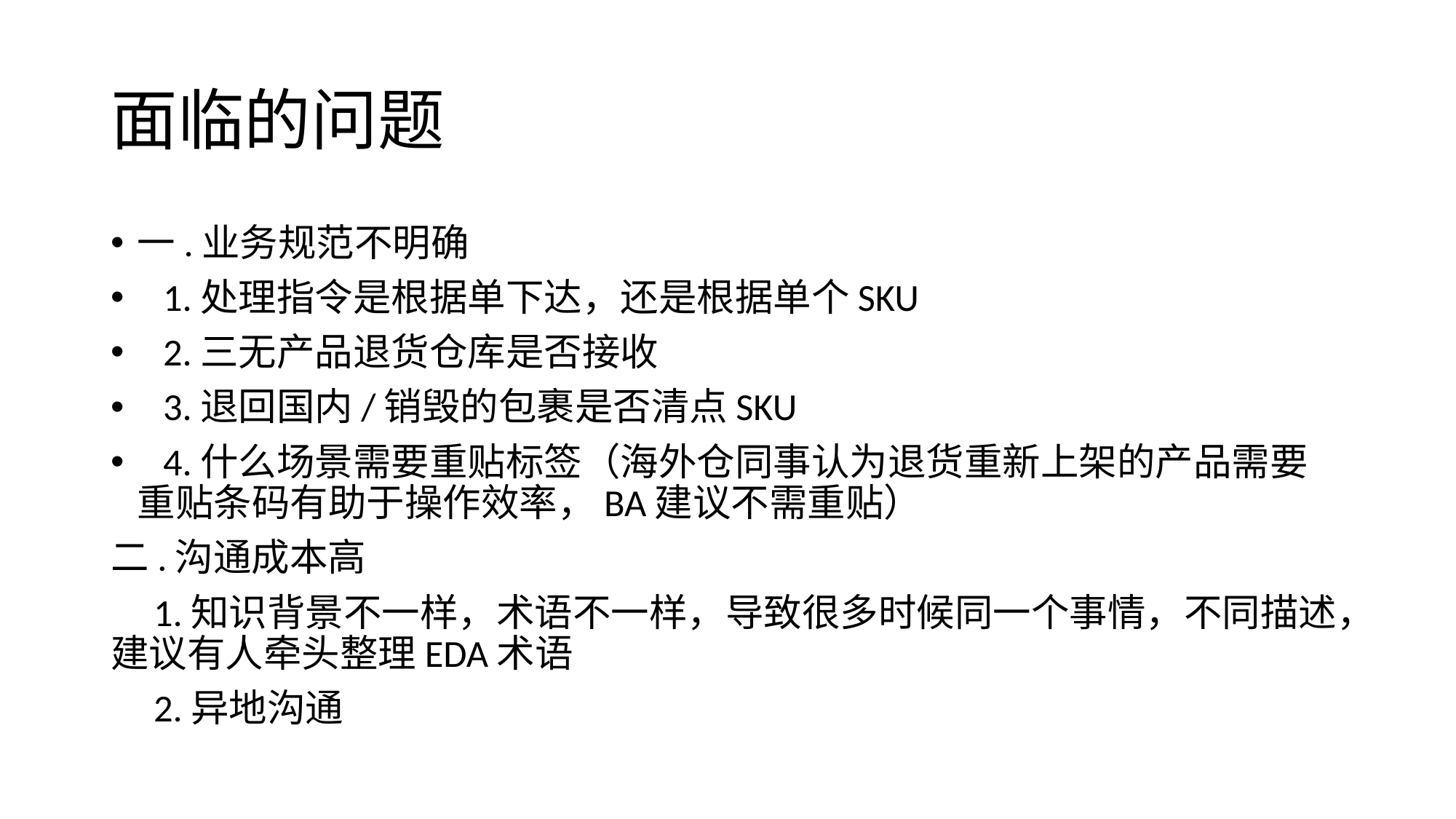

# 面临的问题
一.业务规范不明确
   1.处理指令是根据单下达，还是根据单个SKU
   2.三无产品退货仓库是否接收
   3.退回国内/销毁的包裹是否清点SKU
   4.什么场景需要重贴标签（海外仓同事认为退货重新上架的产品需要重贴条码有助于操作效率，BA建议不需重贴）
二.沟通成本高
     1.知识背景不一样，术语不一样，导致很多时候同一个事情，不同描述，建议有人牵头整理EDA术语
     2.异地沟通